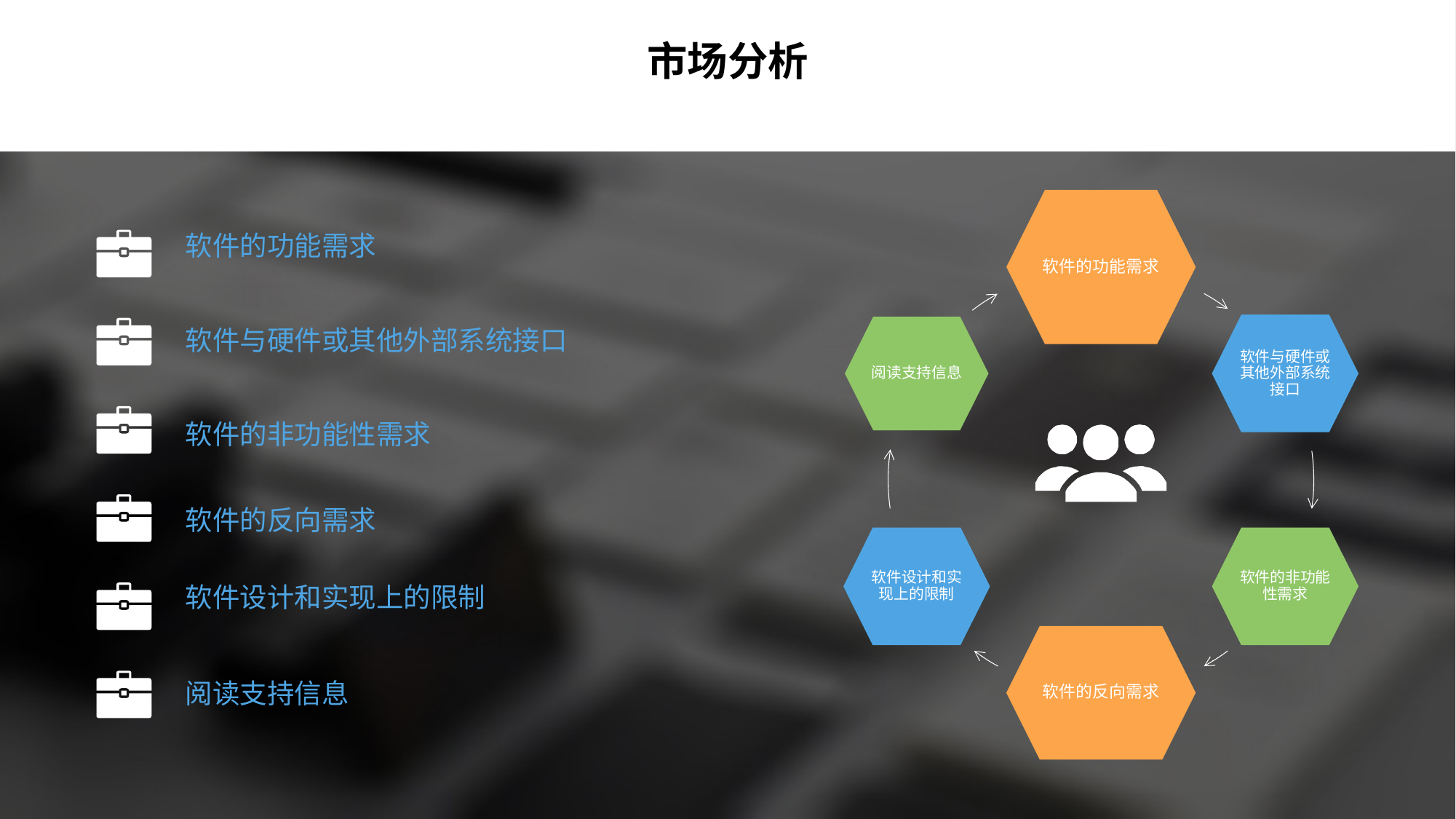

市场分析
软件的功能需求
软件与硬件或其他外部系统接口
软件的非功能性需求
软件的反向需求
软件设计和实现上的限制
阅读支持信息
软件的功能需求

软件与硬件或其他外部系统接口

软件的非功能性需求

软件的反向需求
软件设计和实现上的限制

阅读支持信息